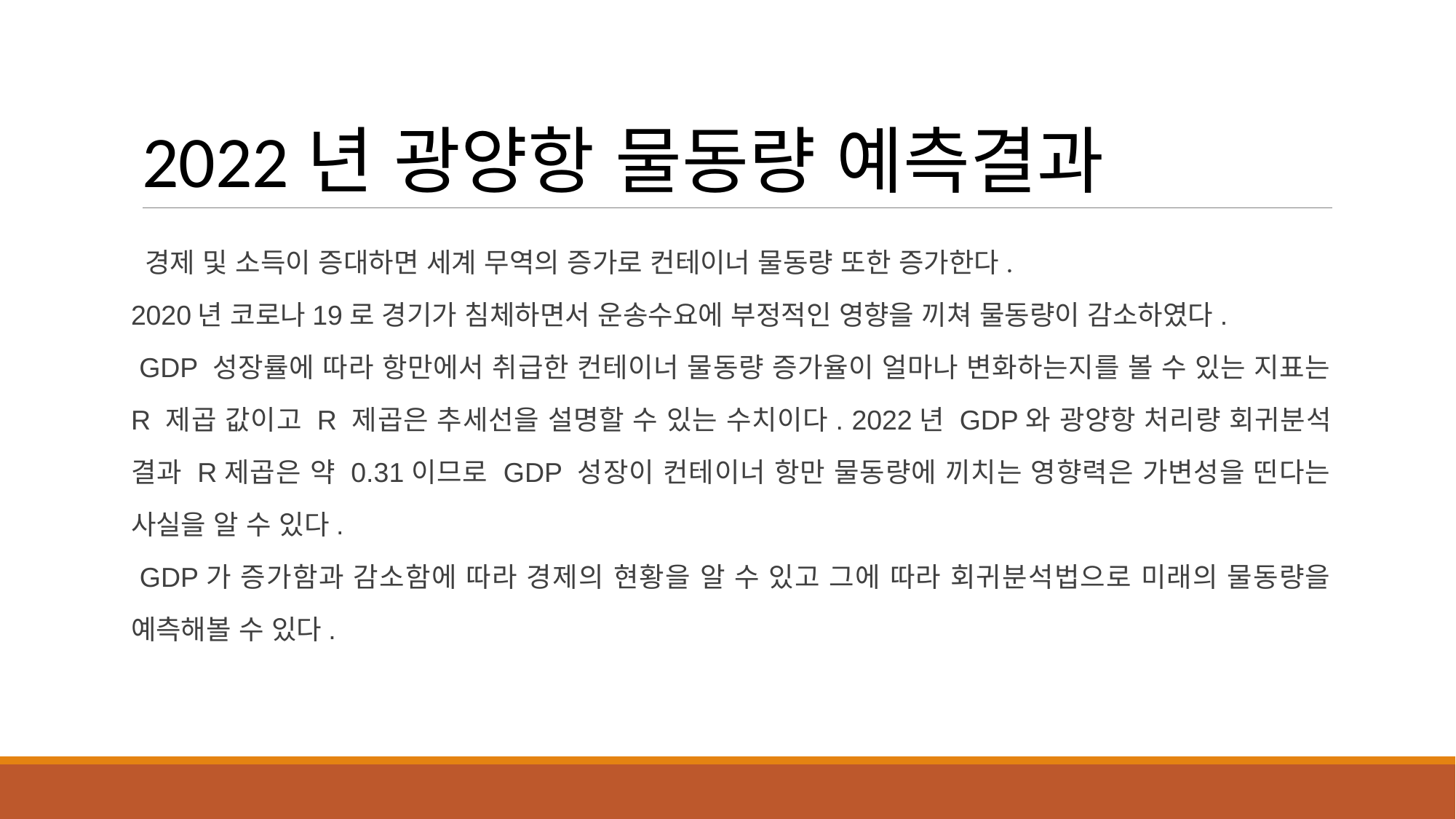

# 2022년 광양항 물동량 예측결과
 경제 및 소득이 증대하면 세계 무역의 증가로 컨테이너 물동량 또한 증가한다.
2020년 코로나19로 경기가 침체하면서 운송수요에 부정적인 영향을 끼쳐 물동량이 감소하였다.
 GDP 성장률에 따라 항만에서 취급한 컨테이너 물동량 증가율이 얼마나 변화하는지를 볼 수 있는 지표는 R 제곱 값이고 R 제곱은 추세선을 설명할 수 있는 수치이다. 2022년 GDP와 광양항 처리량 회귀분석 결과 R제곱은 약 0.31이므로 GDP 성장이 컨테이너 항만 물동량에 끼치는 영향력은 가변성을 띤다는 사실을 알 수 있다.
 GDP가 증가함과 감소함에 따라 경제의 현황을 알 수 있고 그에 따라 회귀분석법으로 미래의 물동량을 예측해볼 수 있다.